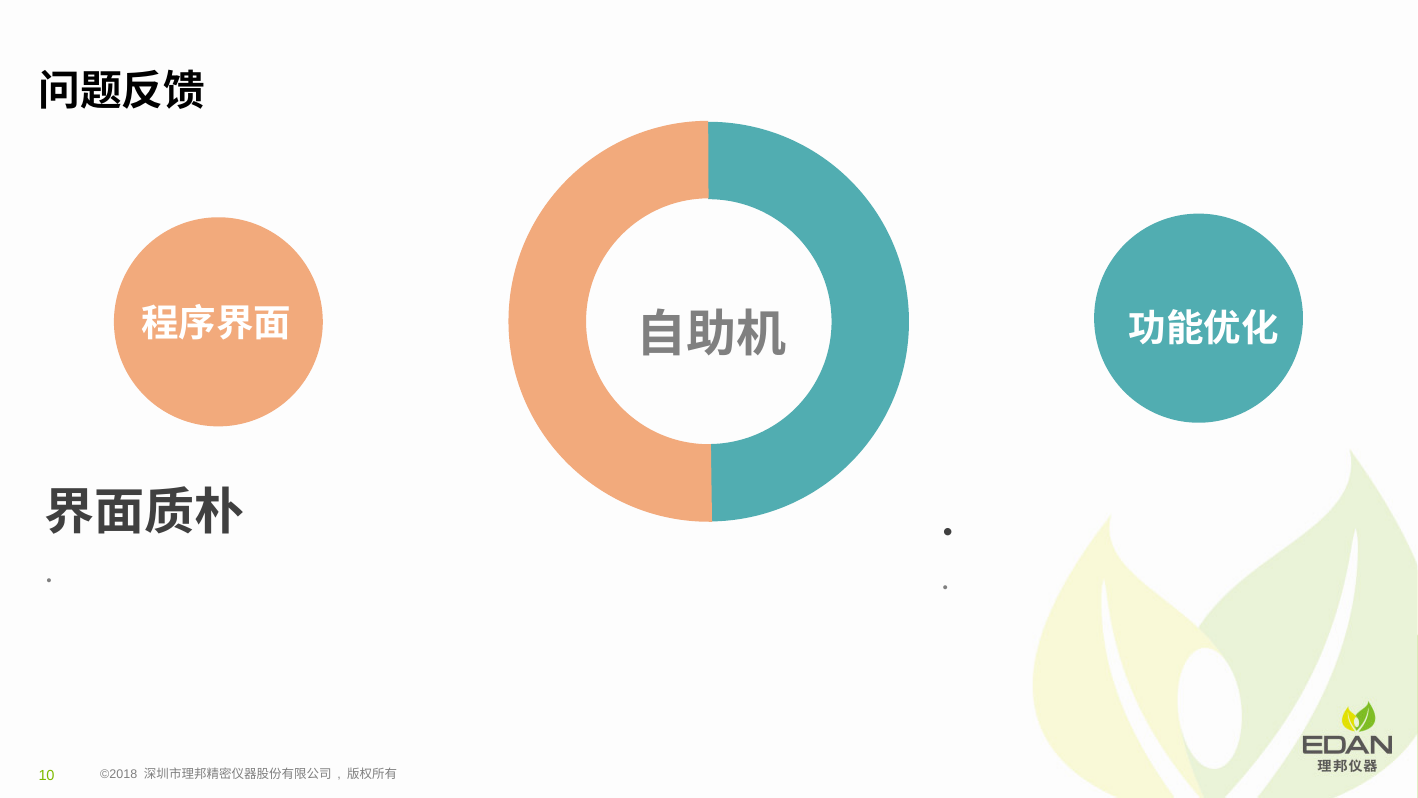

问题反馈

程序界面
自助机
功能优化
界面质朴
.
.
.